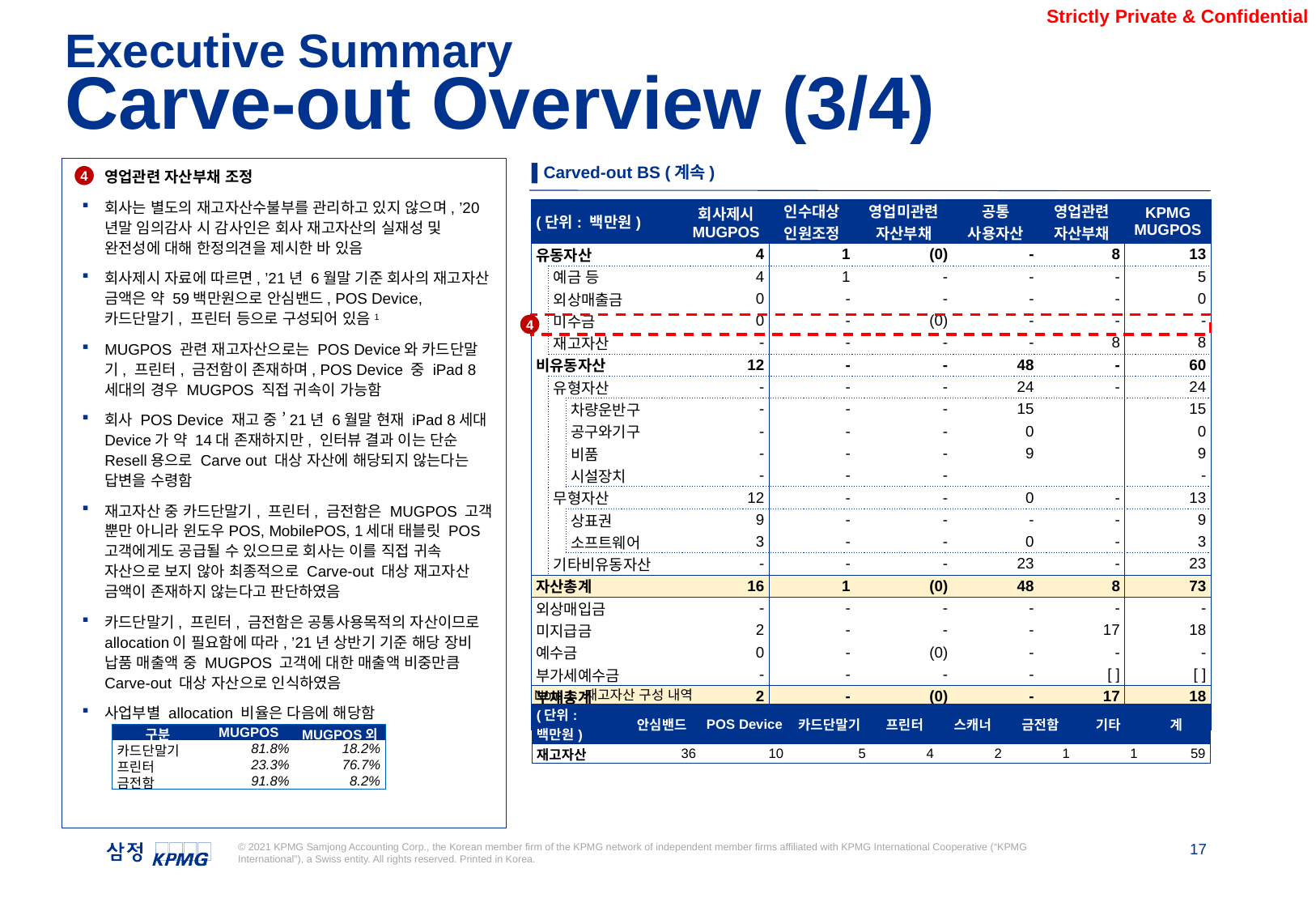

Executive Summary
Carve-out Overview (3/4)
▌Carved-out BS (계속)

영업관련 자산부채 조정
회사는 별도의 재고자산수불부를 관리하고 있지 않으며, ’20년말 임의감사 시 감사인은 회사 재고자산의 실재성 및 완전성에 대해 한정의견을 제시한 바 있음
회사제시 자료에 따르면, ’21년 6월말 기준 회사의 재고자산 금액은 약 59백만원으로 안심밴드, POS Device, 카드단말기, 프린터 등으로 구성되어 있음1
MUGPOS 관련 재고자산으로는 POS Device와 카드단말기, 프린터, 금전함이 존재하며, POS Device 중 iPad 8세대의 경우 MUGPOS 직접 귀속이 가능함
회사 POS Device 재고 중 ’21년 6월말 현재 iPad 8세대 Device가 약 14대 존재하지만, 인터뷰 결과 이는 단순 Resell용으로 Carve out 대상 자산에 해당되지 않는다는 답변을 수령함
재고자산 중 카드단말기, 프린터, 금전함은 MUGPOS 고객 뿐만 아니라 윈도우POS, MobilePOS, 1세대 태블릿 POS 고객에게도 공급될 수 있으므로 회사는 이를 직접 귀속 자산으로 보지 않아 최종적으로 Carve-out 대상 재고자산 금액이 존재하지 않는다고 판단하였음
카드단말기, 프린터, 금전함은 공통사용목적의 자산이므로 allocation이 필요함에 따라, ’21년 상반기 기준 해당 장비 납품 매출액 중 MUGPOS 고객에 대한 매출액 비중만큼 Carve-out 대상 자산으로 인식하였음
사업부별 allocation 비율은 다음에 해당함

4
| (단위: 백만원) |  |  | 회사제시 MUGPOS | 인수대상 인원조정 | 영업미관련 자산부채 | 공통 사용자산 | 영업관련 자산부채 | KPMG MUGPOS |
| --- | --- | --- | --- | --- | --- | --- | --- | --- |
| 유동자산 |  |  | 4 | 1 | (0) | - | 8 | 13 |
|  | 예금 등 |  | 4 | 1 | - | - | - | 5 |
|  | 외상매출금 |  | 0 | - | - | - | - | 0 |
|  | 미수금 |  | 0 | - | (0) | - | - | - |
|  | 재고자산 |  | - | - | - | - | 8 | 8 |
| 비유동자산 |  |  | 12 | - | - | 48 | - | 60 |
|  | 유형자산 |  | - | - | - | 24 | - | 24 |
|  |  | 차량운반구 | - | - | - | 15 |  | 15 |
|  |  | 공구와기구 | - | - | - | 0 |  | 0 |
|  |  | 비품 | - | - | - | 9 |  | 9 |
|  |  | 시설장치 | - | - | - |  |  | - |
|  | 무형자산 |  | 12 | - | - | 0 | - | 13 |
|  |  | 상표권 | 9 | - | - | - | - | 9 |
|  |  | 소프트웨어 | 3 | - | - | 0 | - | 3 |
|  | 기타비유동자산 |  | - | - | - | 23 | - | 23 |
| 자산총계 |  |  | 16 | 1 | (0) | 48 | 8 | 73 |
| 외상매입금 |  |  | - | - | - | - | - | - |
| 미지급금 |  |  | 2 | - | - | - | 17 | 18 |
| 예수금 |  |  | 0 | - | (0) | - | - | - |
| 부가세예수금 |  |  | - | - | - | - | [ ] | [ ] |
| 부채총계 |  |  | 2 | - | (0) | - | 17 | 18 |
| 순자산 |  |  | 15 | 1 | 0 | 48 | (8) | 55 |

4
Note 1: 재고자산 구성 내역
| (단위: 백만원) | 안심밴드 | POS Device | 카드단말기 | 프린터 | 스캐너 | 금전함 | 기타 | 계 |
| --- | --- | --- | --- | --- | --- | --- | --- | --- |
| 재고자산 | 36 | 10 | 5 | 4 | 2 | 1 | 1 | 59 |
| 구분 | MUGPOS | MUGPOS외 |
| --- | --- | --- |
| 카드단말기 | 81.8% | 18.2% |
| 프린터 | 23.3% | 76.7% |
| 금전함 | 91.8% | 8.2% |